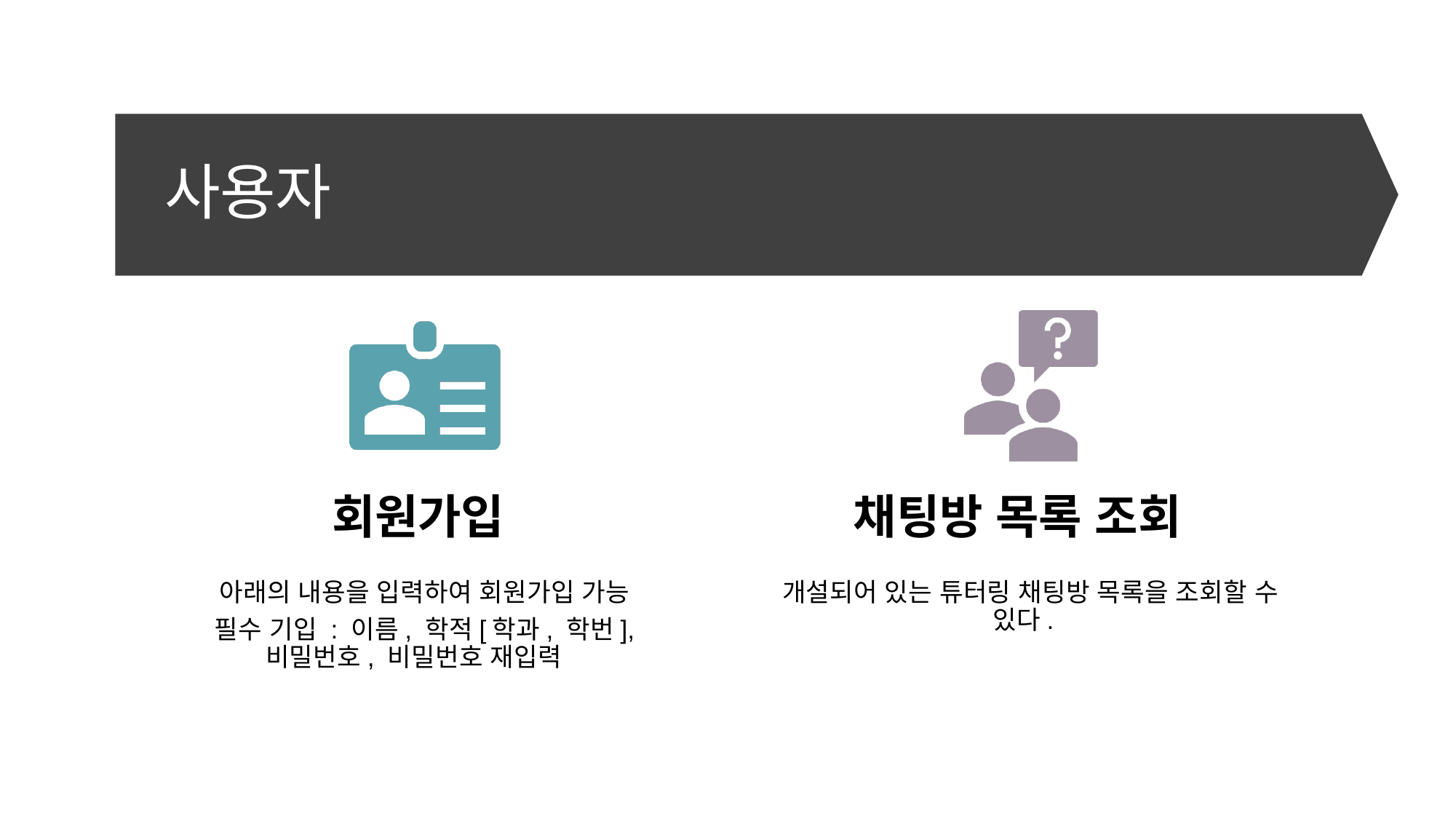

# 사용자
회원가입
아래의 내용을 입력하여 회원가입 가능
필수 기입 : 이름, 학적[학과, 학번], 비밀번호, 비밀번호 재입력
채팅방 목록 조회
개설되어 있는 튜터링 채팅방 목록을 조회할 수 있다.